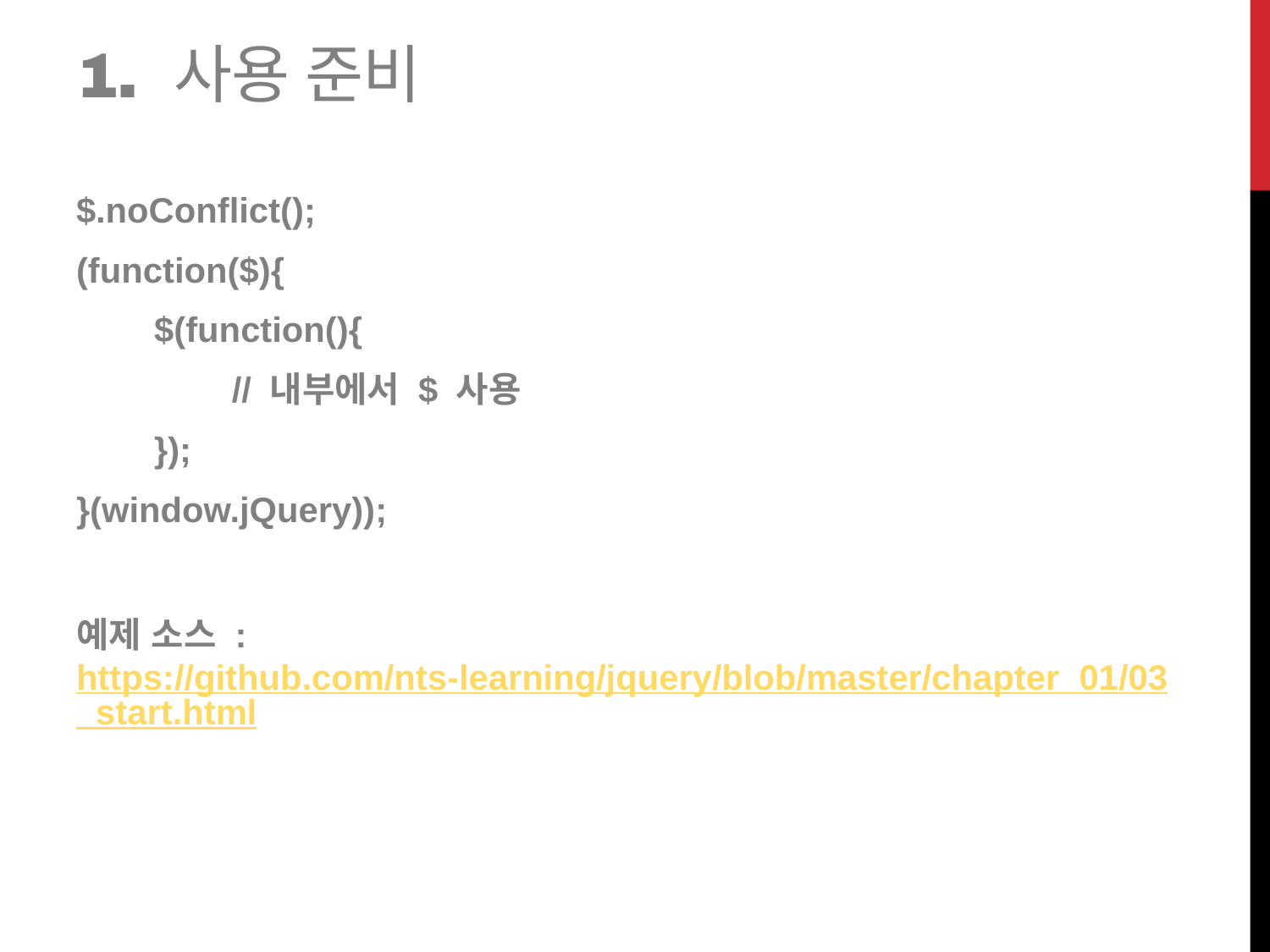

# 1. 사용 준비
$.noConflict();
(function($){
        $(function(){
                // 내부에서 $ 사용
        });
}(window.jQuery));
예제 소스 : https://github.com/nts-learning/jquery/blob/master/chapter_01/03_start.html